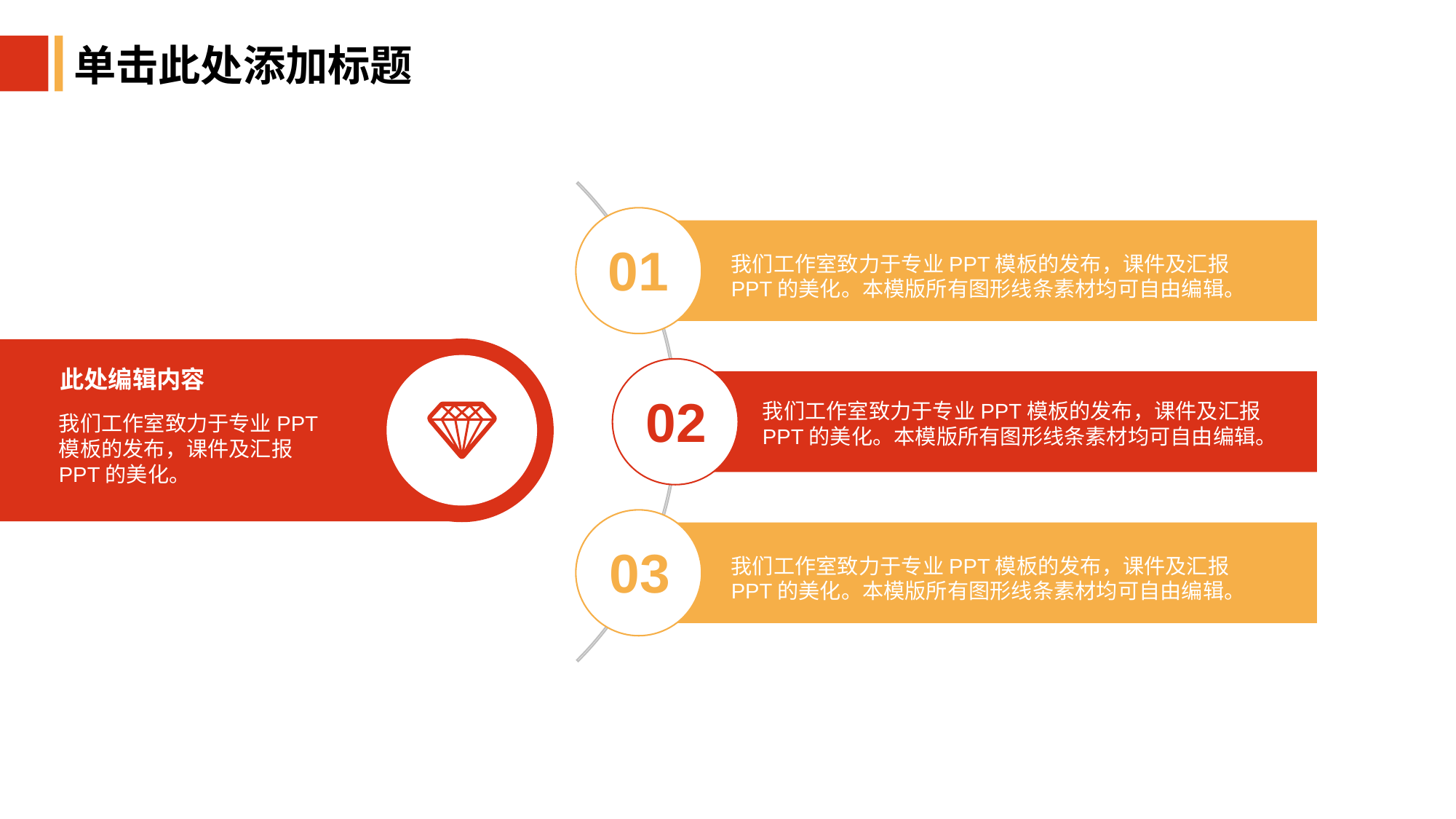

单击此处添加标题

01
我们工作室致力于专业PPT模板的发布，课件及汇报PPT的美化。本模版所有图形线条素材均可自由编辑。

此处编辑内容

02
我们工作室致力于专业PPT模板的发布，课件及汇报PPT的美化。本模版所有图形线条素材均可自由编辑。

我们工作室致力于专业PPT模板的发布，课件及汇报PPT的美化。

03
我们工作室致力于专业PPT模板的发布，课件及汇报PPT的美化。本模版所有图形线条素材均可自由编辑。